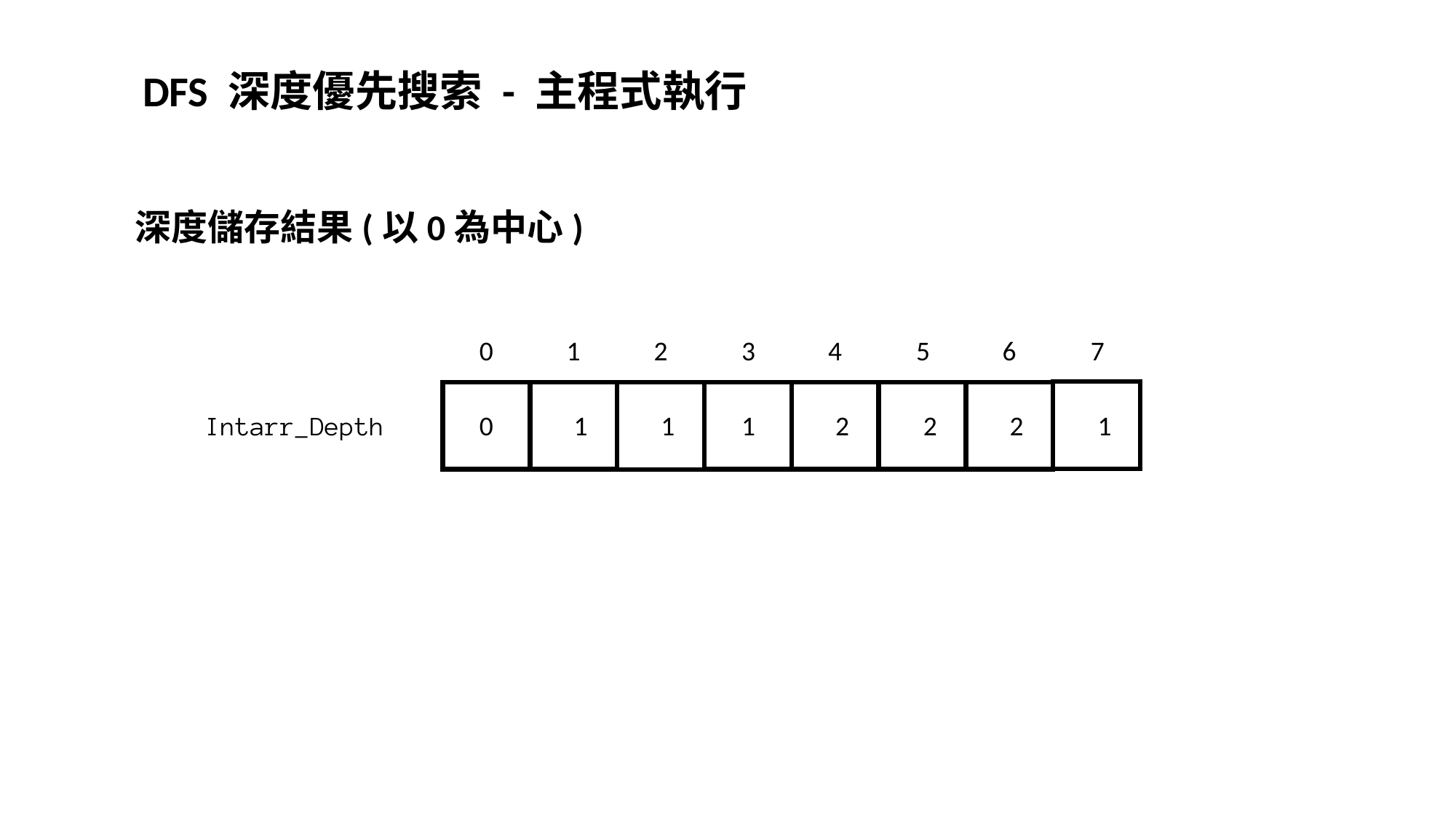

DFS 深度優先搜索 - 主程式執行
深度儲存結果(以0為中心)
0
1
2
3
4
5
6
7

Intarr_Depth
0
1
1
1
2
2
2
1